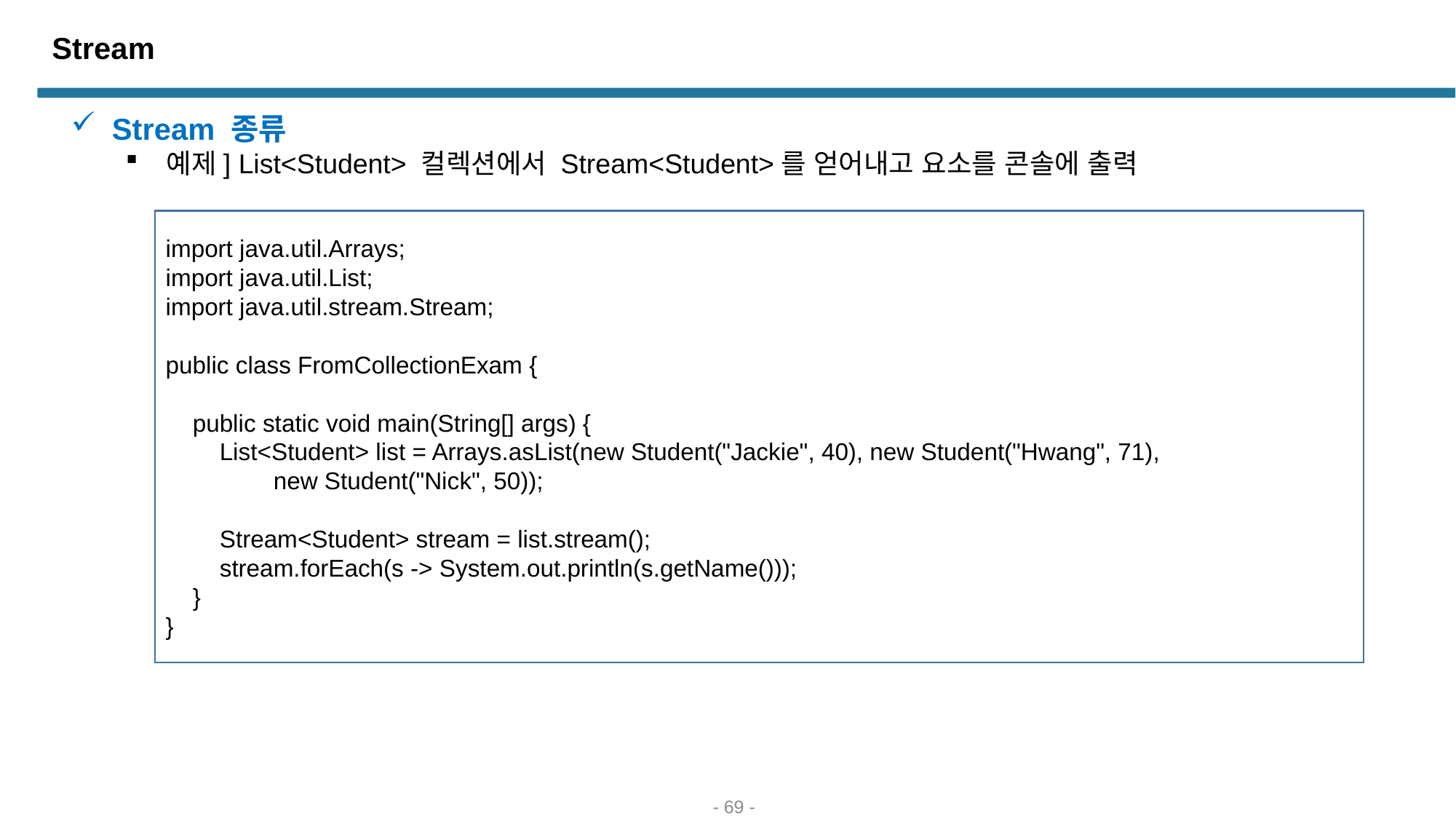

# Stream
Stream 종류
예제] List<Student> 컬렉션에서 Stream<Student>를 얻어내고 요소를 콘솔에 출력
import java.util.Arrays;
import java.util.List;
import java.util.stream.Stream;

public class FromCollectionExam {

    public static void main(String[] args) {
        List<Student> list = Arrays.asList(new Student("Jackie", 40), new Student("Hwang", 71),
                new Student("Nick", 50));

        Stream<Student> stream = list.stream();
        stream.forEach(s -> System.out.println(s.getName()));
    }
}
- 69 -